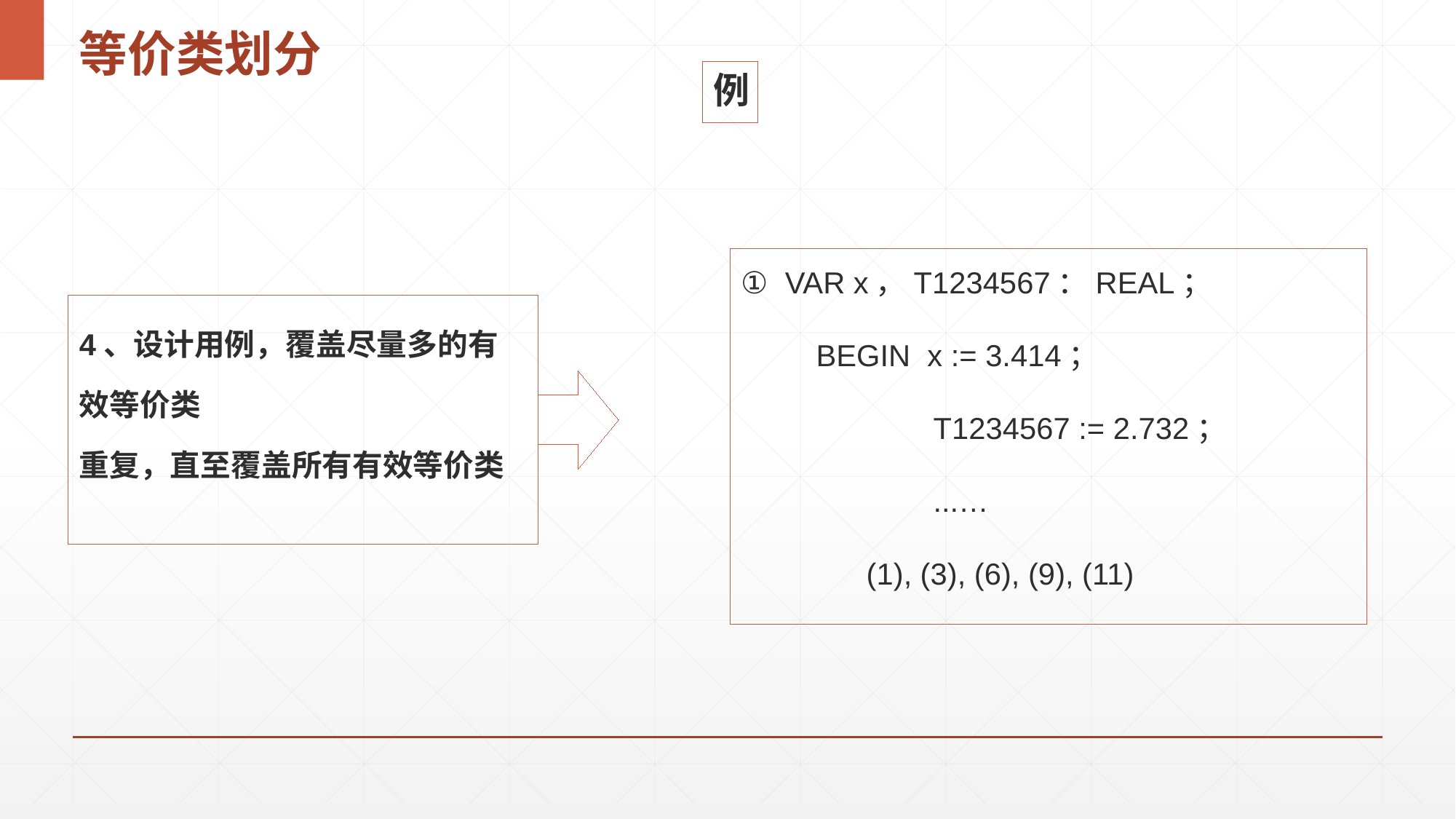

# 等价类划分
例
①  VAR x，T1234567：REAL；
         BEGIN  x := 3.414；
                       T1234567 := 2.732；
                       ...…
               (1), (3), (6), (9), (11)
4、设计用例，覆盖尽量多的有效等价类
重复，直至覆盖所有有效等价类